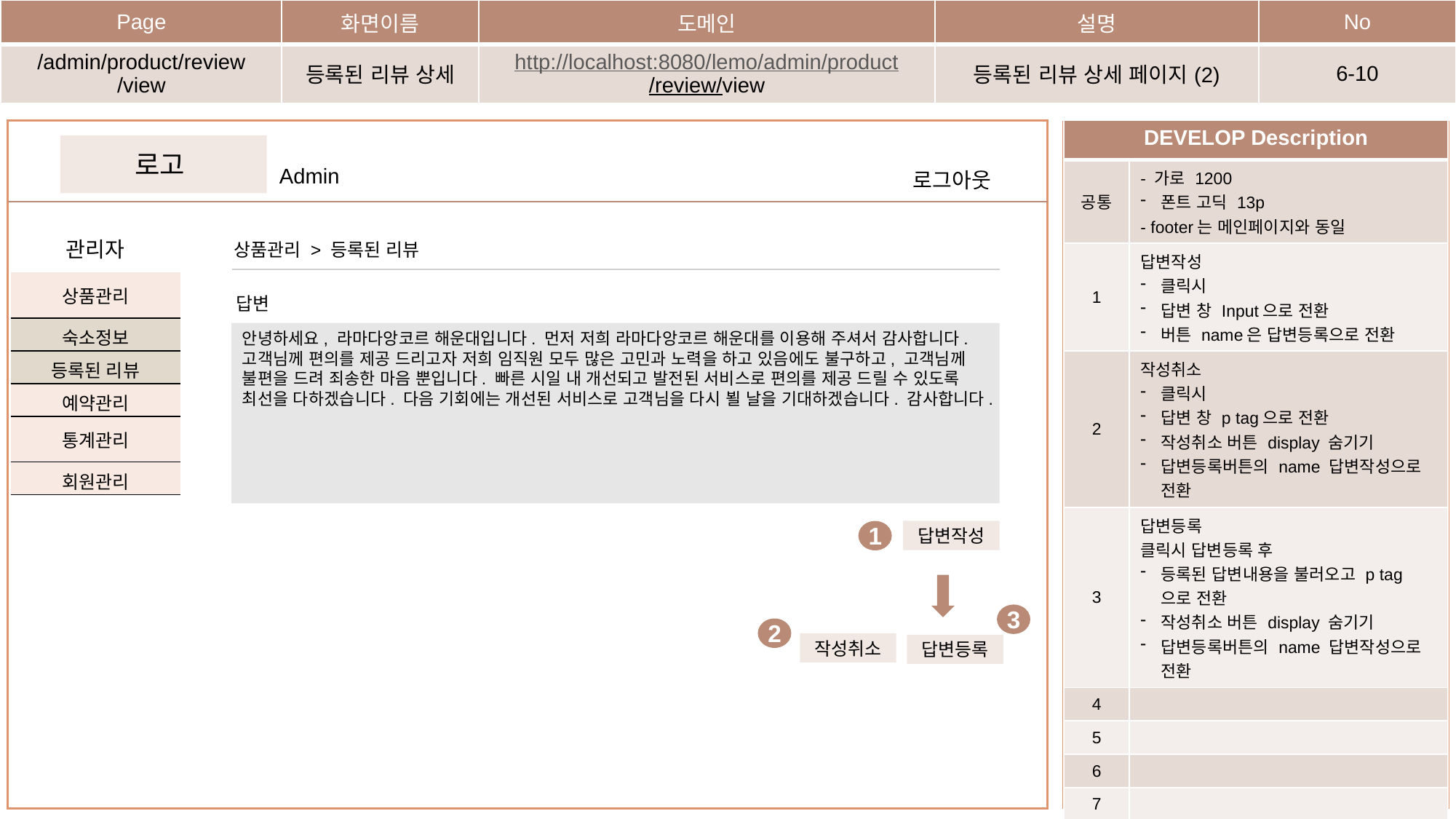

| Page | 화면이름 | 도메인 | 설명 | No |
| --- | --- | --- | --- | --- |
| /admin/product/review /view | 등록된 리뷰 상세 | http://localhost:8080/lemo/admin/product /review/view | 등록된 리뷰 상세 페이지(2) | 6-10 |
| DEVELOP Description |  |
| --- | --- |
| 공통 | - 가로 1200 폰트 고딕 13p - footer는 메인페이지와 동일 |
| 1 | 답변작성 클릭시 답변 창 Input으로 전환 버튼 name은 답변등록으로 전환 |
| 2 | 작성취소 클릭시 답변 창 p tag으로 전환 작성취소 버튼 display 숨기기 답변등록버튼의 name 답변작성으로 전환 |
| 3 | 답변등록 클릭시 답변등록 후 등록된 답변내용을 불러오고 p tag으로 전환 작성취소 버튼 display 숨기기 답변등록버튼의 name 답변작성으로 전환 |
| 4 |  |
| 5 |  |
| 6 |  |
| 7 |  |
| 8 |  |

로고
Admin
로그아웃
상품관리 > 등록된 리뷰
관리자
| 상품관리 |
| --- |
| 숙소정보 |
| 등록된 리뷰 |
| 예약관리 |
| 통계관리 |
| 회원관리 |
답변
안녕하세요, 라마다앙코르 해운대입니다. 먼저 저희 라마다앙코르 해운대를 이용해 주셔서 감사합니다. 고객님께 편의를 제공 드리고자 저희 임직원 모두 많은 고민과 노력을 하고 있음에도 불구하고, 고객님께 불편을 드려 죄송한 마음 뿐입니다. 빠른 시일 내 개선되고 발전된 서비스로 편의를 제공 드릴 수 있도록 최선을 다하겠습니다. 다음 기회에는 개선된 서비스로 고객님을 다시 뵐 날을 기대하겠습니다. 감사합니다.
4
1
답변작성

3

2

작성취소
답변등록